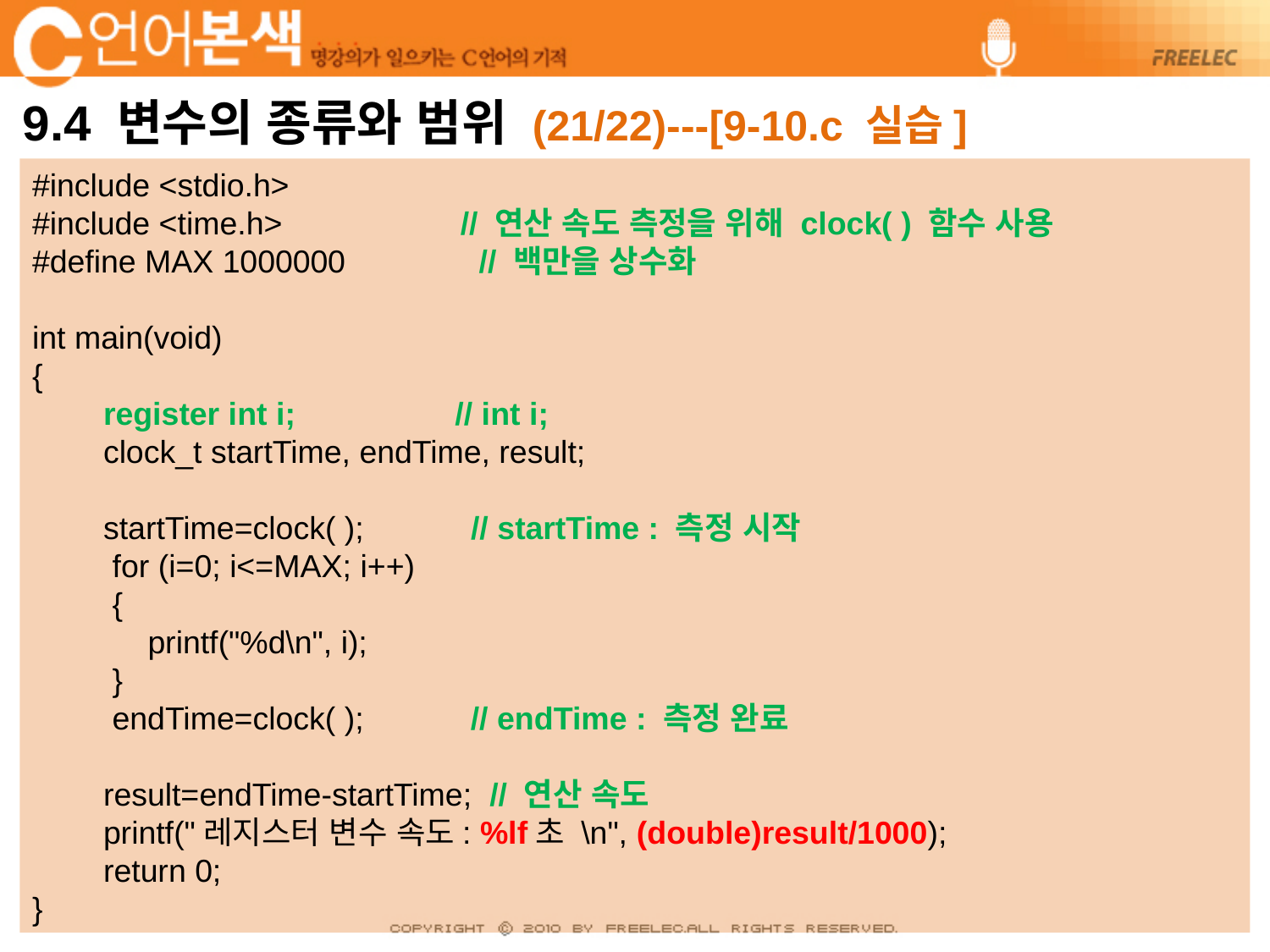

# 9.4 변수의 종류와 범위 (21/22)---[9-10.c 실습]
#include <stdio.h>
#include <time.h>                    // 연산 속도 측정을 위해 clock( ) 함수 사용
#define MAX 1000000               // 백만을 상수화

int main(void)
{
        register int i;                  // int i;
        clock_t startTime, endTime, result;

        startTime=clock( );            // startTime : 측정 시작
         for (i=0; i<=MAX; i++)
         {
             printf("%d\n", i);
         }
         endTime=clock( );            // endTime : 측정 완료

        result=endTime-startTime;  // 연산 속도
        printf("레지스터 변수 속도: %lf초 \n", (double)result/1000);
        return 0;
}